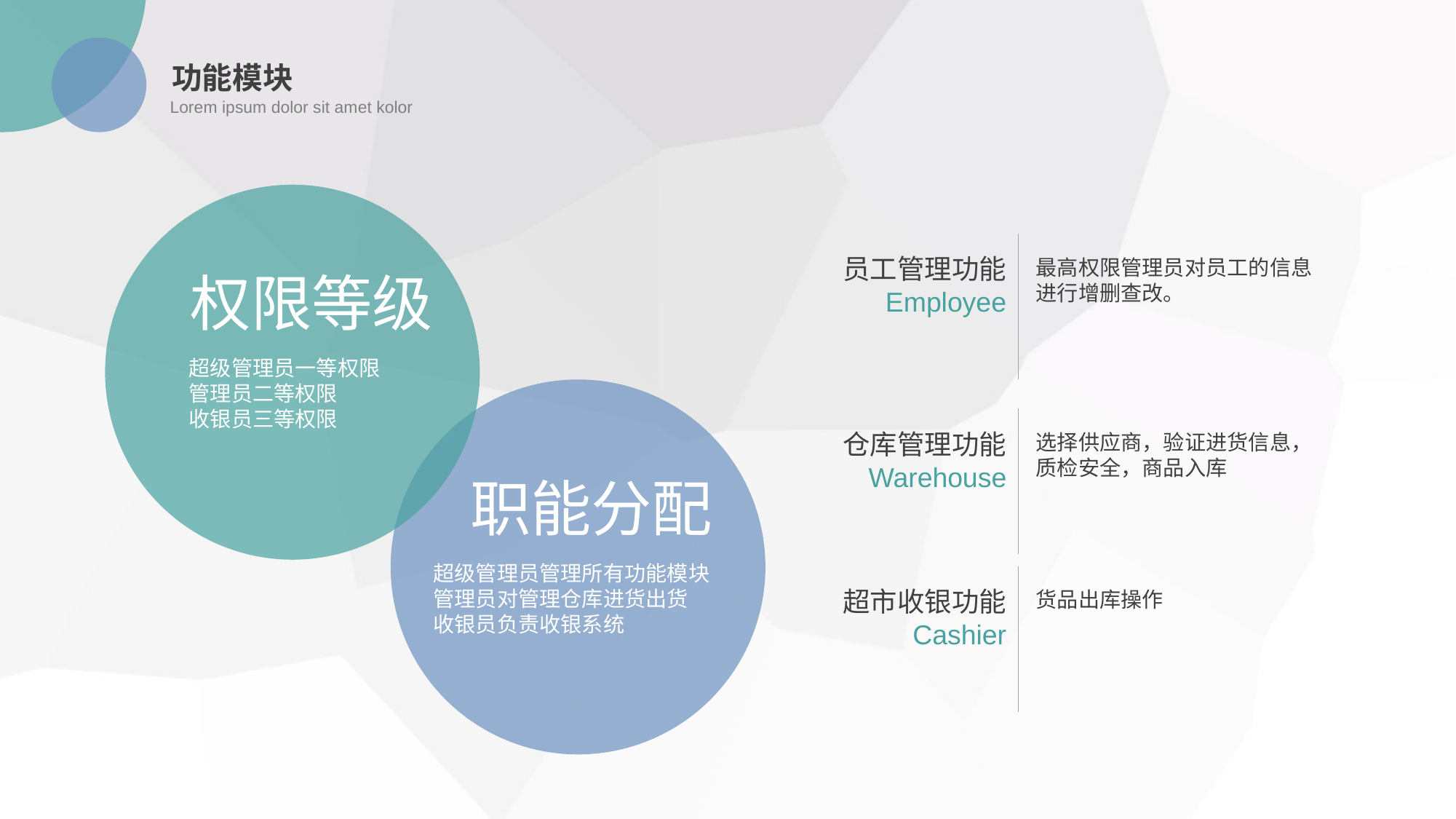

功能模块
Lorem ipsum dolor sit amet kolor

员工管理功能
Employee
最高权限管理员对员工的信息进行增删查改。
权限等级
超级管理员一等权限
管理员二等权限
收银员三等权限

仓库管理功能
Warehouse
选择供应商，验证进货信息，质检安全，商品入库
职能分配
超级管理员管理所有功能模块
管理员对管理仓库进货出货
收银员负责收银系统
超市收银功能
Cashier
货品出库操作